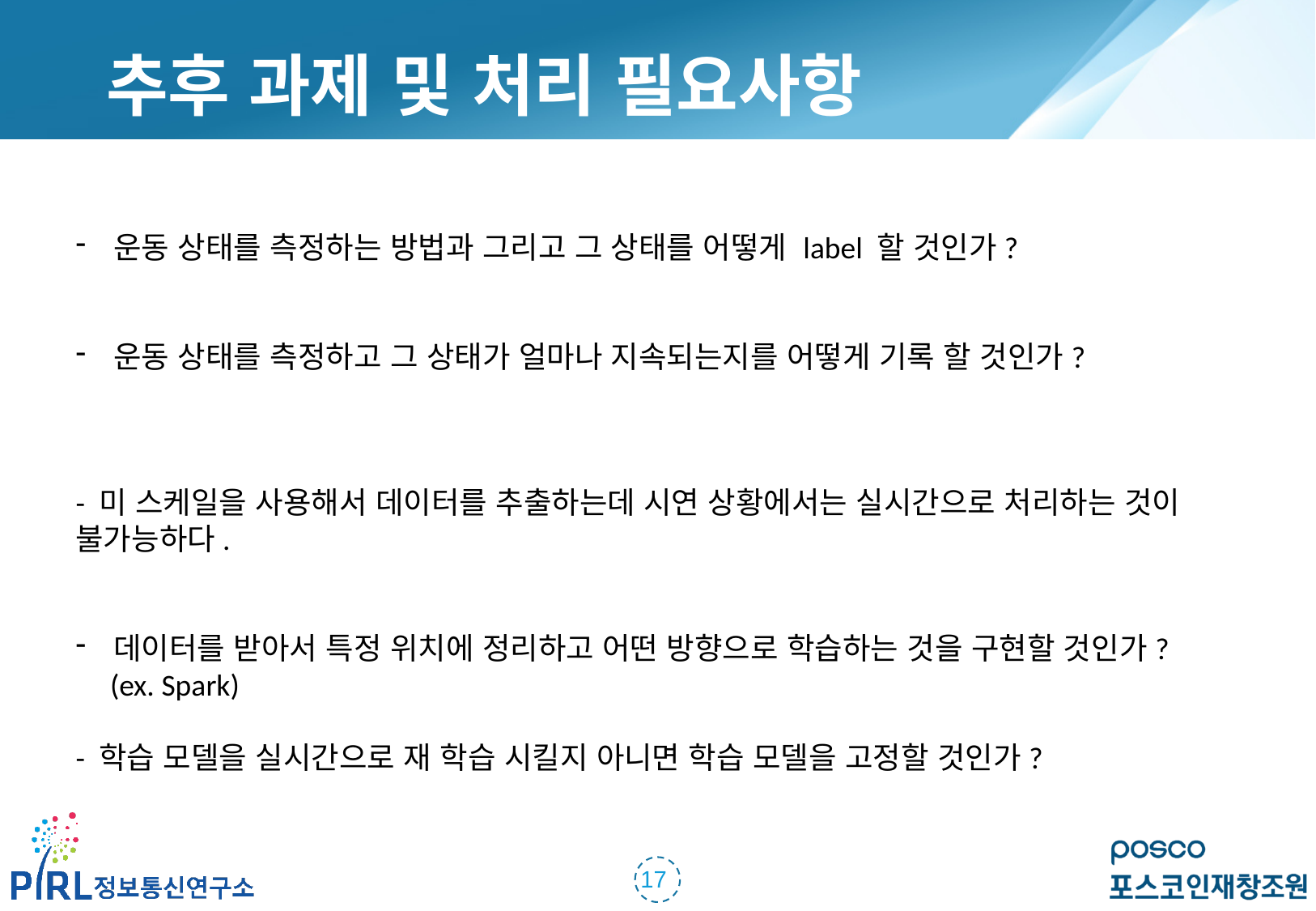

추후 과제 및 처리 필요사항
운동 상태를 측정하는 방법과 그리고 그 상태를 어떻게 label 할 것인가?

운동 상태를 측정하고 그 상태가 얼마나 지속되는지를 어떻게 기록 할 것인가?

- 미 스케일을 사용해서 데이터를 추출하는데 시연 상황에서는 실시간으로 처리하는 것이 불가능하다.

데이터를 받아서 특정 위치에 정리하고 어떤 방향으로 학습하는 것을 구현할 것인가?
     (ex. Spark)

- 학습 모델을 실시간으로 재 학습 시킬지 아니면 학습 모델을 고정할 것인가?